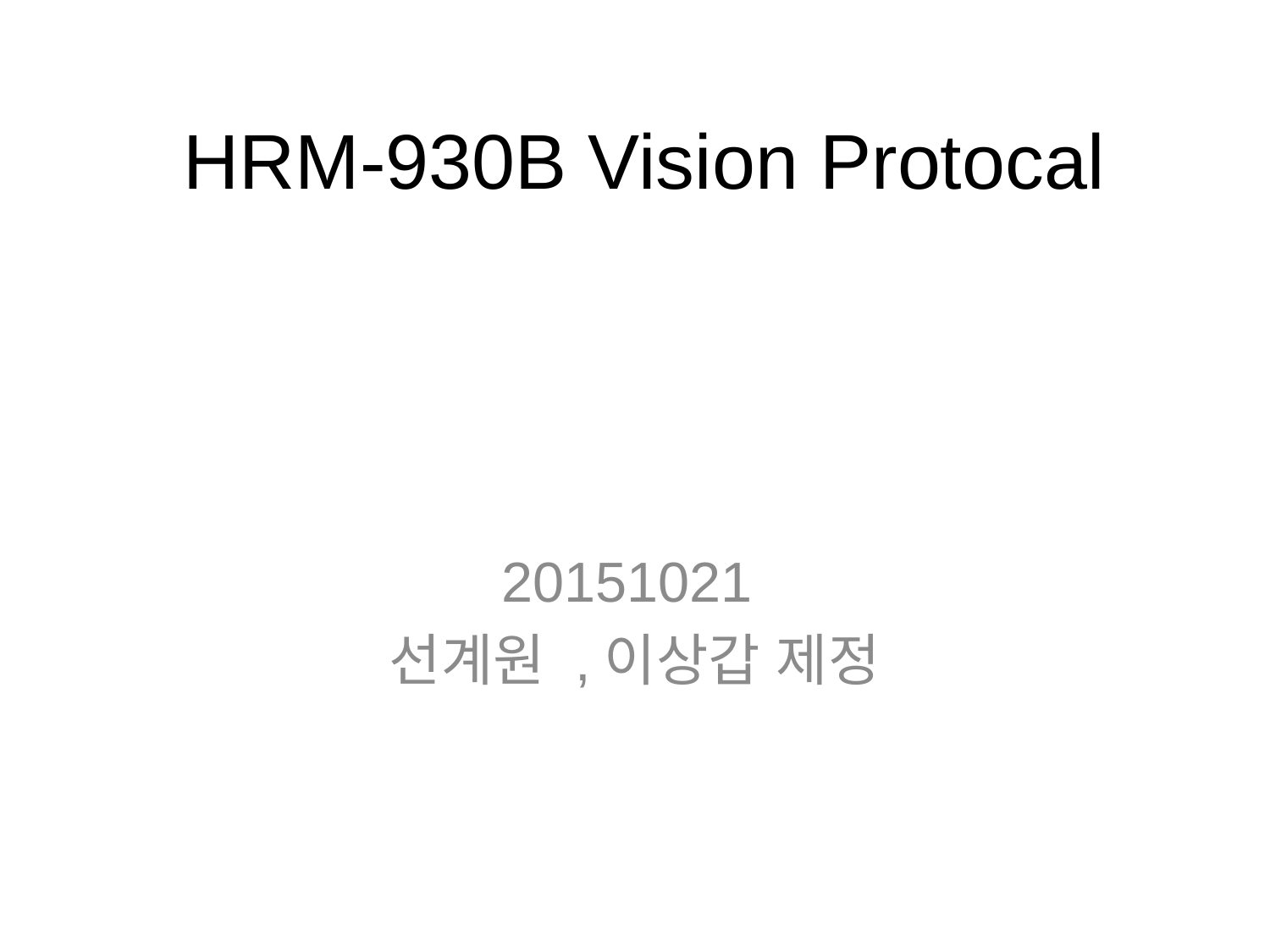

# HRM-930B Vision Protocal
20151021
선계원 ,이상갑 제정